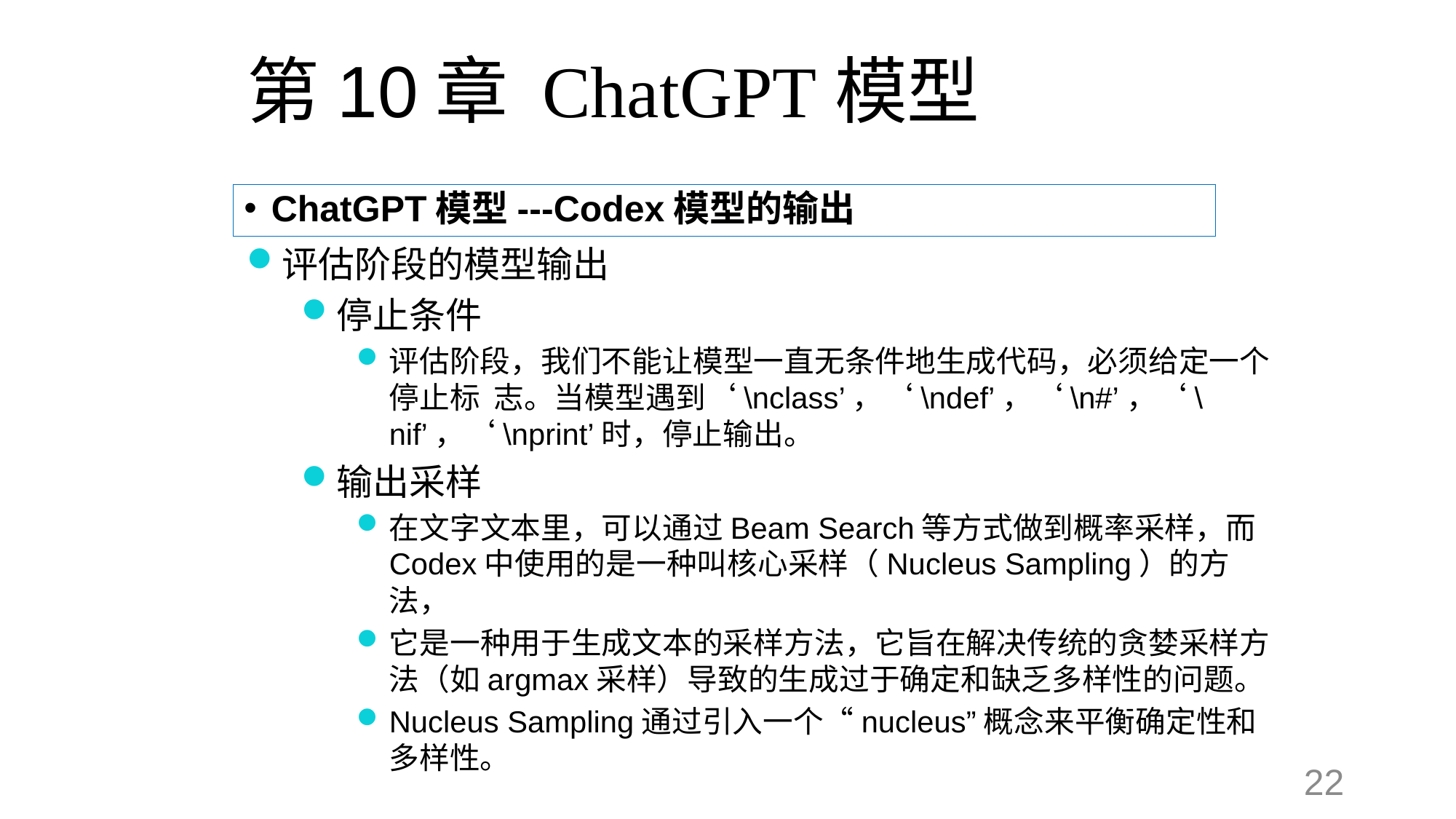

# 第10章 ChatGPT模型
ChatGPT模型---Codex模型的输出

评估阶段的模型输出
停止条件
评估阶段，我们不能让模型一直无条件地生成代码，必须给定一个停止标  志。当模型遇到‘\nclass’，‘\ndef’，‘\n#’，‘\nif’，‘\nprint’时，停止输出。
输出采样
在文字文本里，可以通过Beam Search等方式做到概率采样，而Codex中使用的是一种叫核心采样（Nucleus Sampling）的方法，
它是一种用于生成文本的采样方法，它旨在解决传统的贪婪采样方法（如argmax采样）导致的生成过于确定和缺乏多样性的问题。
Nucleus Sampling通过引入一个“nucleus”概念来平衡确定性和多样性。

22